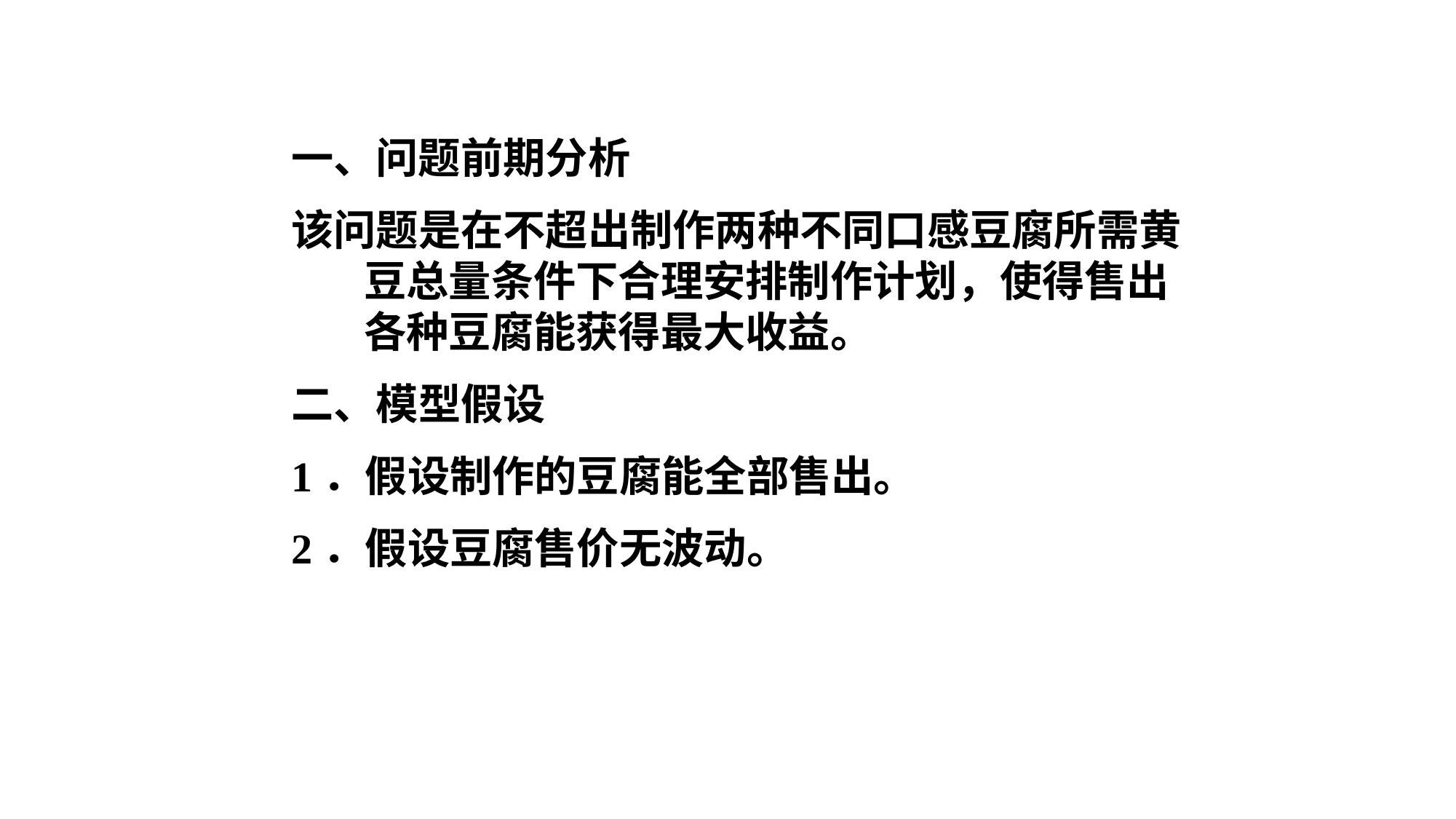

一、问题前期分析
该问题是在不超出制作两种不同口感豆腐所需黄豆总量条件下合理安排制作计划，使得售出各种豆腐能获得最大收益。
二、模型假设
1．假设制作的豆腐能全部售出。
2．假设豆腐售价无波动。